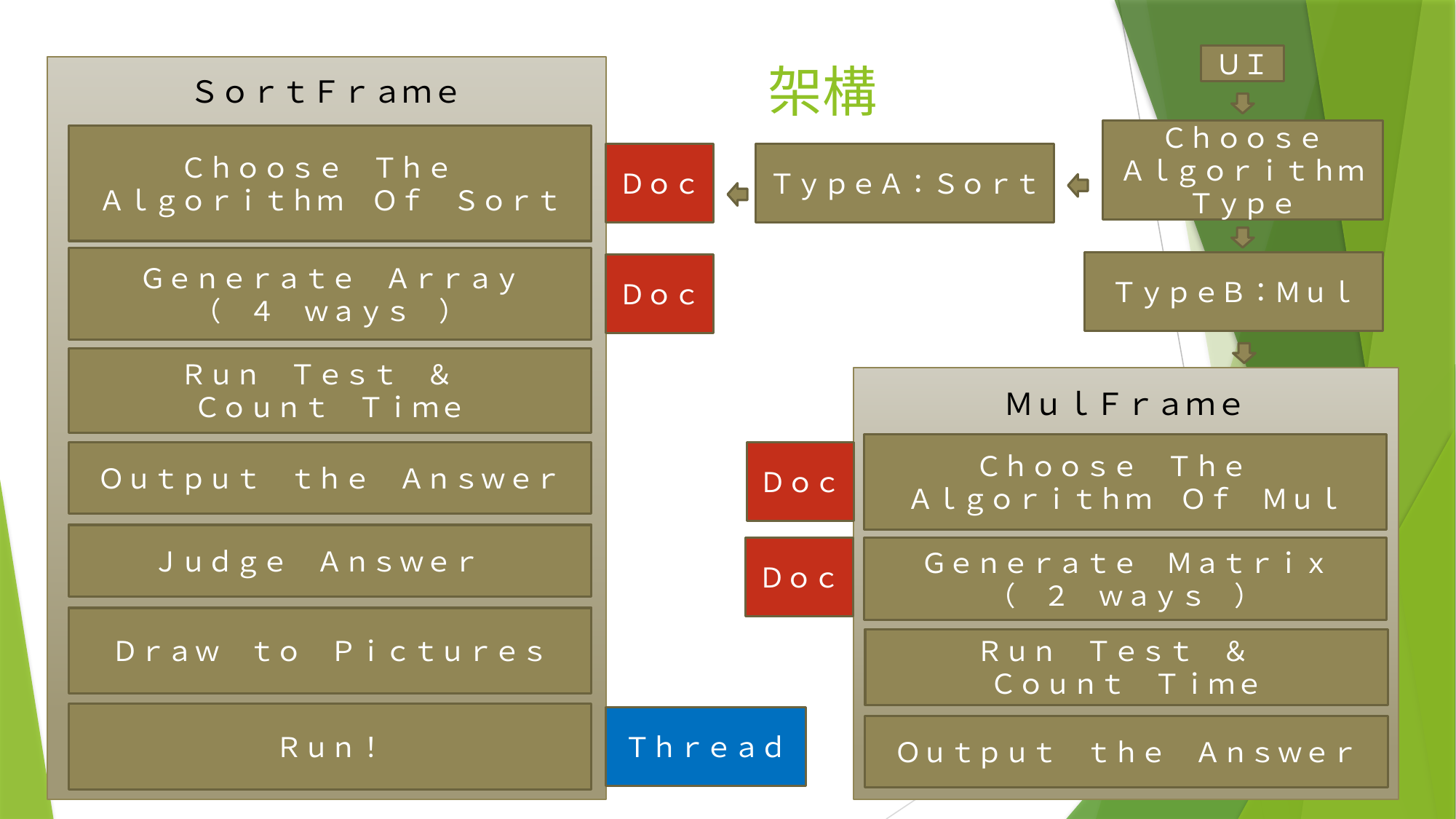

ＵＩ
# 架構

ＳｏｒｔＦｒａｍｅ

Ｃｈｏｏｓｅ
Ａｌｇｏｒｉｔｈｍ
Ｔｙｐｅ
Ｃｈｏｏｓｅ　Ｔｈｅ
Ａｌｇｏｒｉｔｈｍ　Ｏｆ　Ｓｏｒｔ
Ｄｏｃ
ＴｙｐｅＡ：Ｓｏｒｔ

Ｇｅｎｅｒａｔｅ　Ａｒｒａｙ
（　４　ｗａｙｓ　）
ＴｙｐｅＢ：Ｍｕｌ
Ｄｏｃ

Ｒｕｎ　Ｔｅｓｔ　＆
Ｃｏｕｎｔ　Ｔｉｍｅ

ＭｕｌＦｒａｍｅ
Ｃｈｏｏｓｅ　Ｔｈｅ
Ａｌｇｏｒｉｔｈｍ　Ｏｆ　Ｍｕｌ
Ｏｕｔｐｕｔ　ｔｈｅ　Ａｎｓｗｅｒ
Ｄｏｃ
Ｊｕｄｇｅ　Ａｎｓｗｅｒ
Ｄｏｃ
Ｇｅｎｅｒａｔｅ　Ｍａｔｒｉｘ
（　２　ｗａｙｓ　）
Ｄｒａｗ　ｔｏ　Ｐｉｃｔｕｒｅｓ
Ｒｕｎ　Ｔｅｓｔ　＆
Ｃｏｕｎｔ　Ｔｉｍｅ
Ｒｕｎ！
Ｔｈｒｅａｄ
Ｏｕｔｐｕｔ　ｔｈｅ　Ａｎｓｗｅｒ